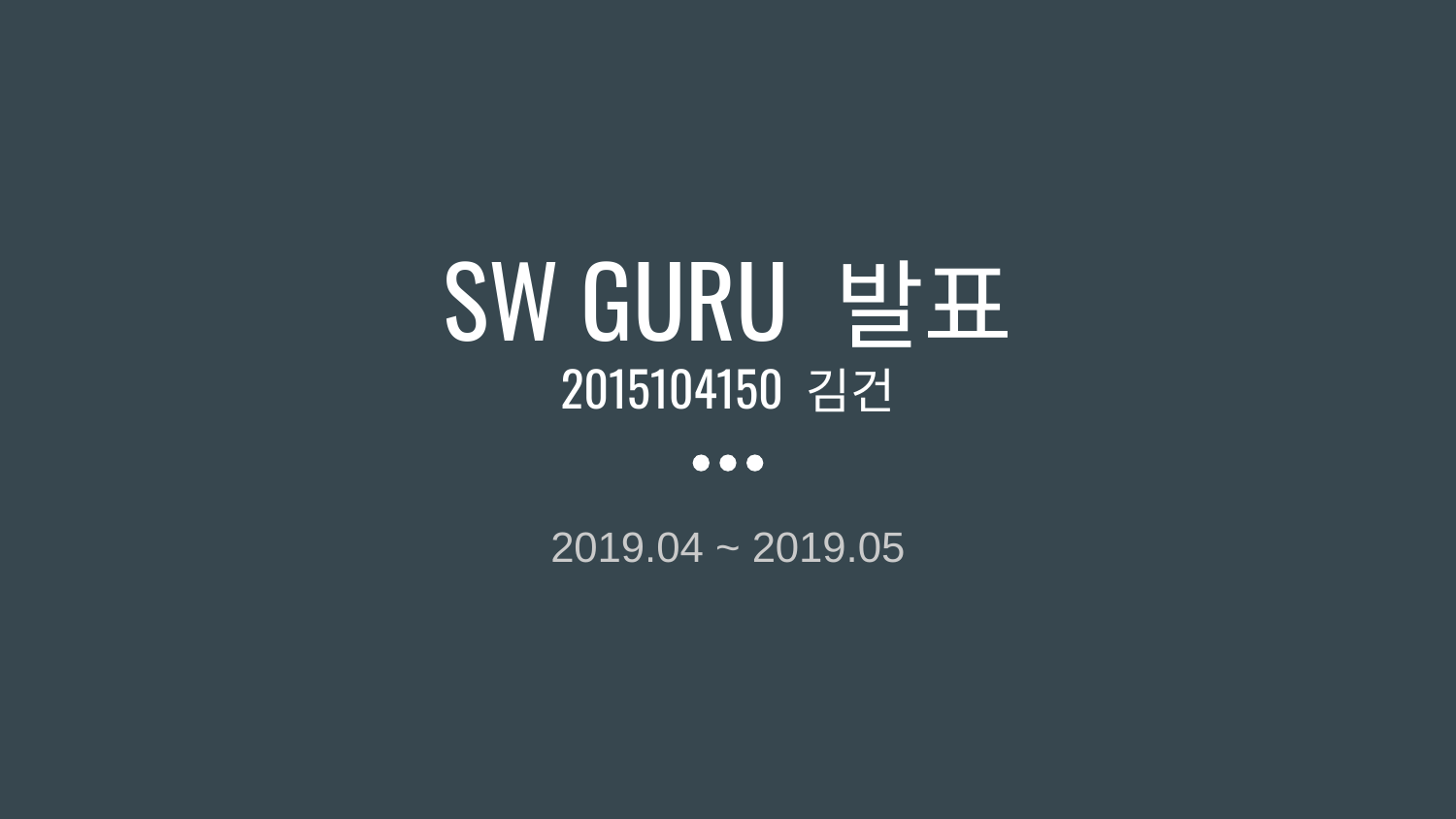

# SW GURU 발표
2015104150 김건
2019.04 ~ 2019.05